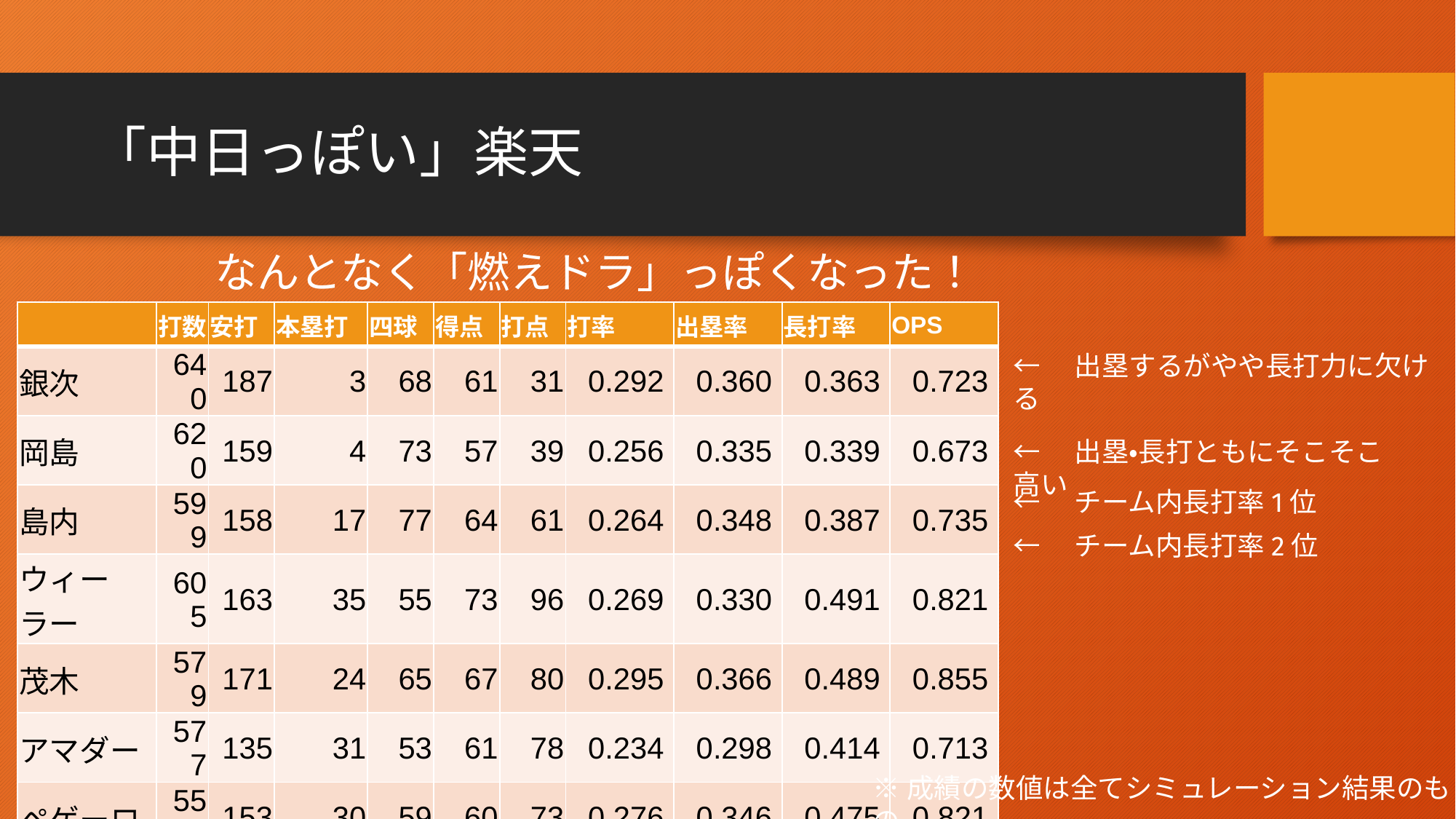

# 「中日っぽい」楽天
なんとなく「燃えドラ」っぽくなった！
|  | 打数 | 安打 | 本塁打 | 四球 | 得点 | 打点 | 打率 | 出塁率 | 長打率 | OPS |
| --- | --- | --- | --- | --- | --- | --- | --- | --- | --- | --- |
| 銀次 | 640 | 187 | 3 | 68 | 61 | 31 | 0.292 | 0.360 | 0.363 | 0.723 |
| 岡島 | 620 | 159 | 4 | 73 | 57 | 39 | 0.256 | 0.335 | 0.339 | 0.673 |
| 島内 | 599 | 158 | 17 | 77 | 64 | 61 | 0.264 | 0.348 | 0.387 | 0.735 |
| ウィーラー | 605 | 163 | 35 | 55 | 73 | 96 | 0.269 | 0.330 | 0.491 | 0.821 |
| 茂木 | 579 | 171 | 24 | 65 | 67 | 80 | 0.295 | 0.366 | 0.489 | 0.855 |
| アマダー | 577 | 135 | 31 | 53 | 61 | 78 | 0.234 | 0.298 | 0.414 | 0.713 |
| ペゲーロ | 554 | 153 | 30 | 59 | 60 | 73 | 0.276 | 0.346 | 0.475 | 0.821 |
| 藤田 | 565 | 140 | 6 | 33 | 36 | 32 | 0.248 | 0.289 | 0.322 | 0.611 |
| 嶋 | 485 | 94 | 4 | 97 | 39 | 26 | 0.194 | 0.328 | 0.249 | 0.578 |
←　出塁するがやや長打力に欠ける
←　出塁・長打ともにそこそこ高い
←　チーム内長打率1位
←　チーム内長打率2位
※成績の数値は全てシミュレーション結果のもの